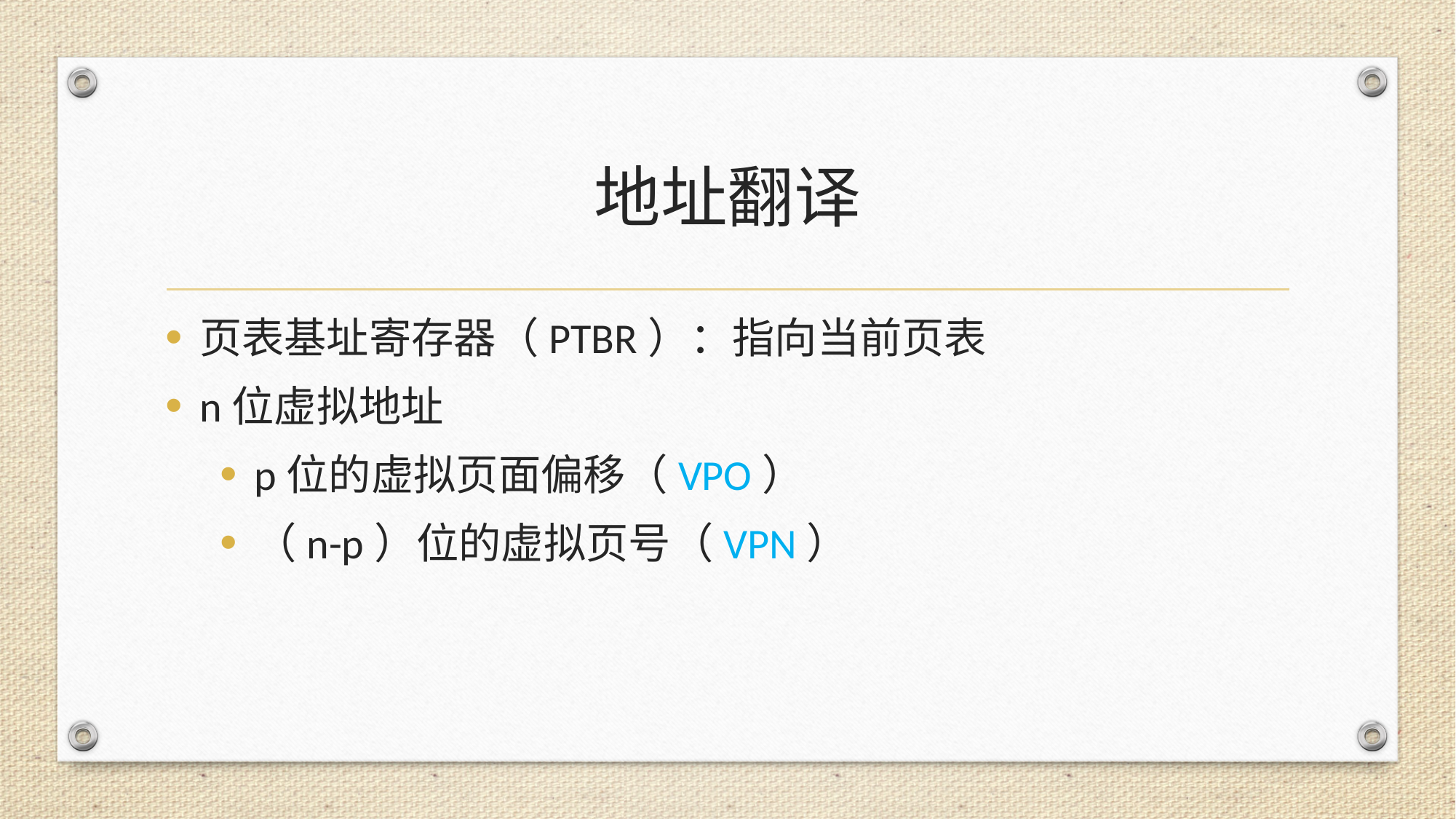

# 地址翻译
页表基址寄存器（PTBR）：指向当前页表
n位虚拟地址
p位的虚拟页面偏移（VPO）
（n-p）位的虚拟页号（VPN）